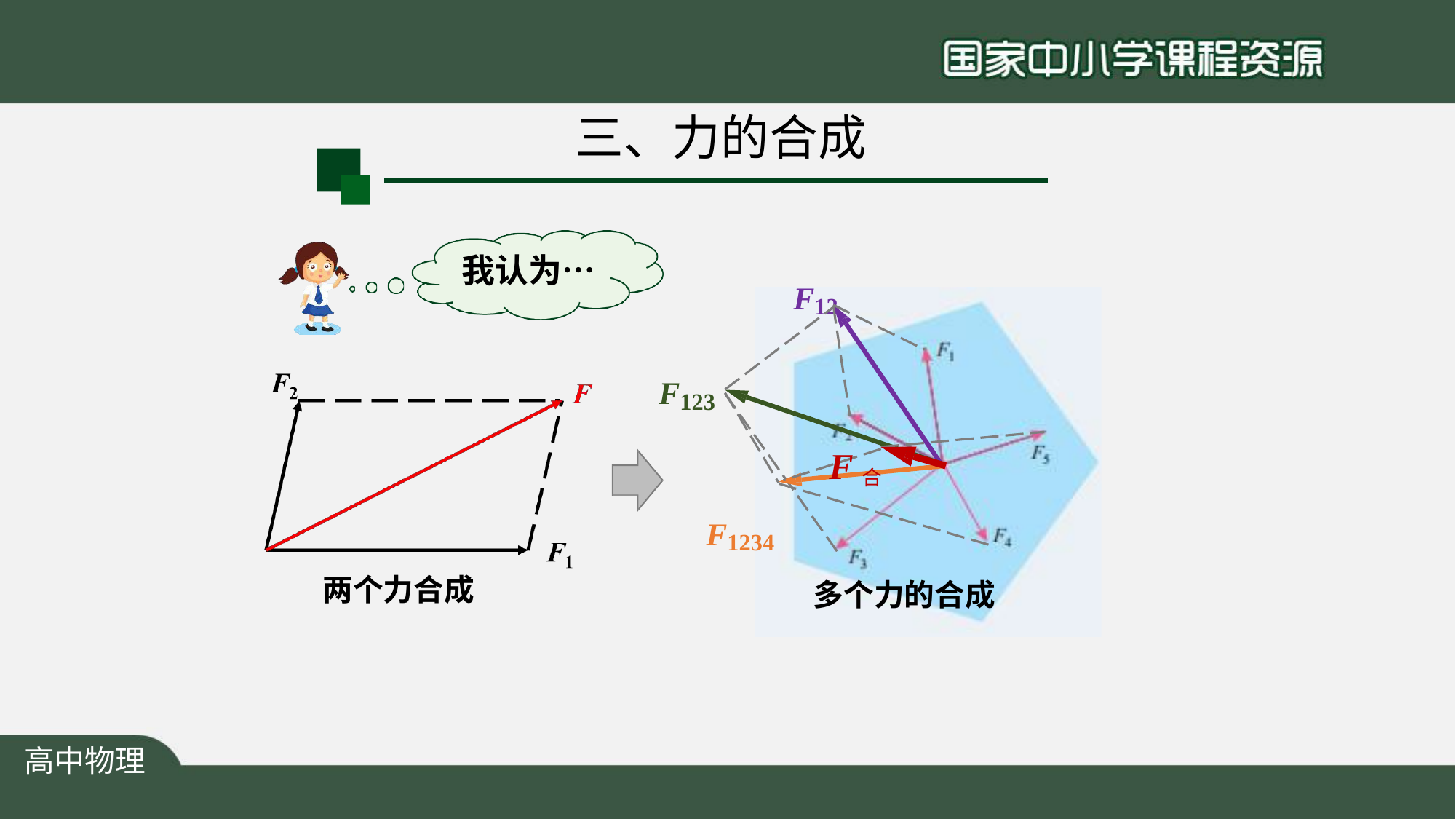

# 三、力的合成

我认为…
F12

F123
F合
F1234

两个力合成
多个力的合成
高中物理